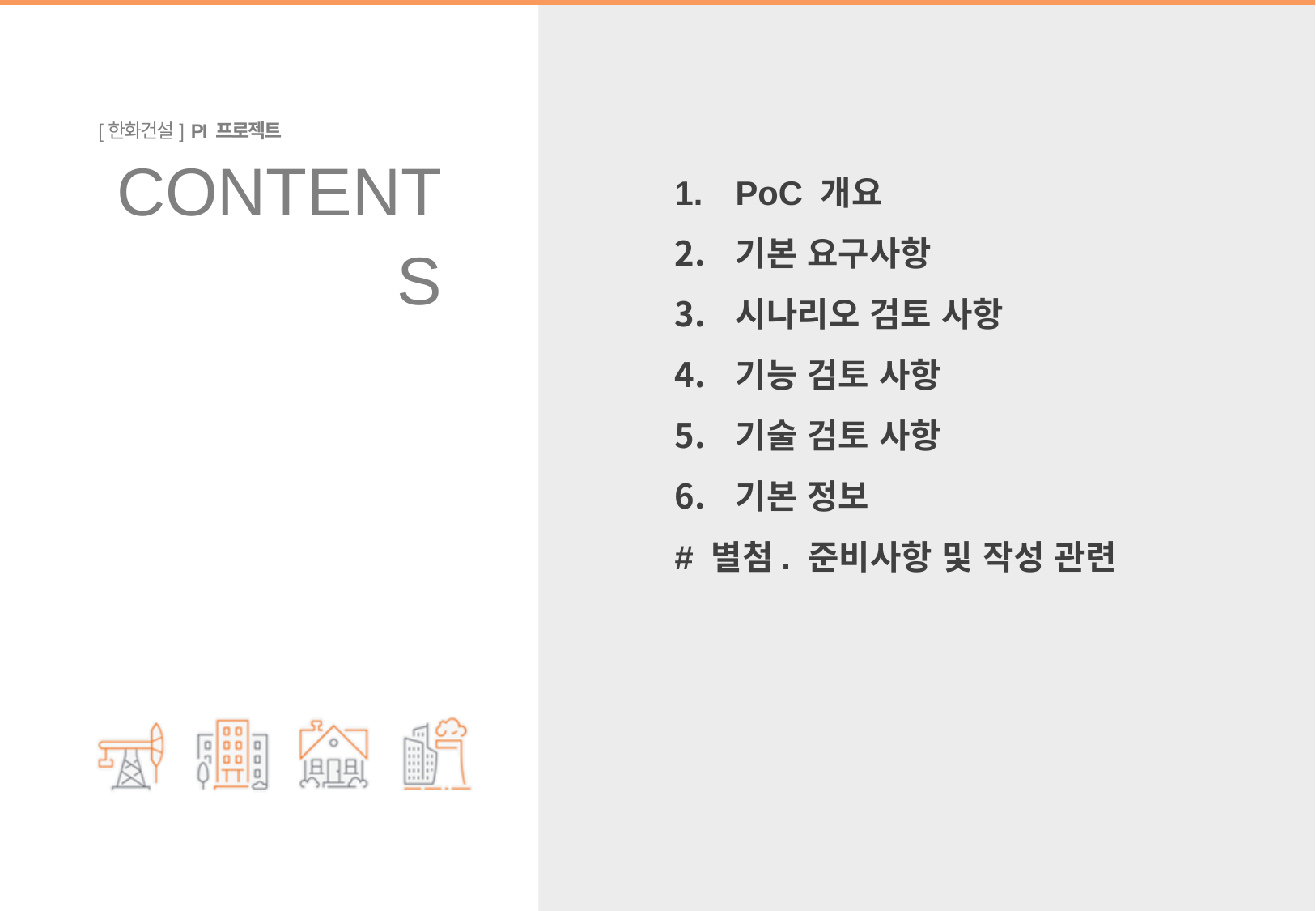

PoC 개요
기본 요구사항
시나리오 검토 사항
기능 검토 사항
기술 검토 사항
기본 정보
# 별첨. 준비사항 및 작성 관련